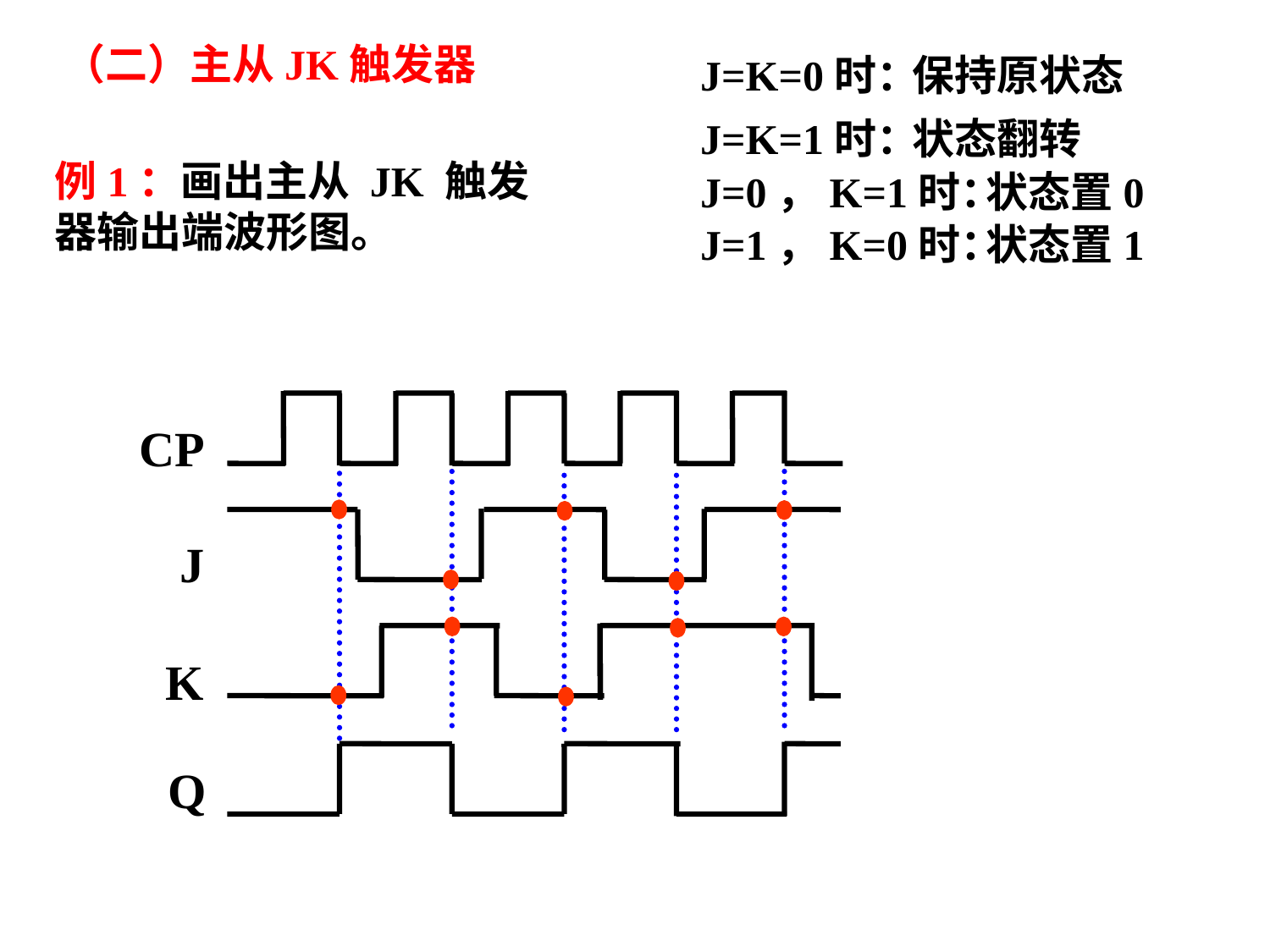

（二）主从JK触发器
J=K=0时：
保持原状态
J=K=1时：
状态翻转
例1：画出主从 JK 触发器输出端波形图。
J=0，K=1时：
状态置0
J=1，K=0时：
状态置1

CP
J
K
Q